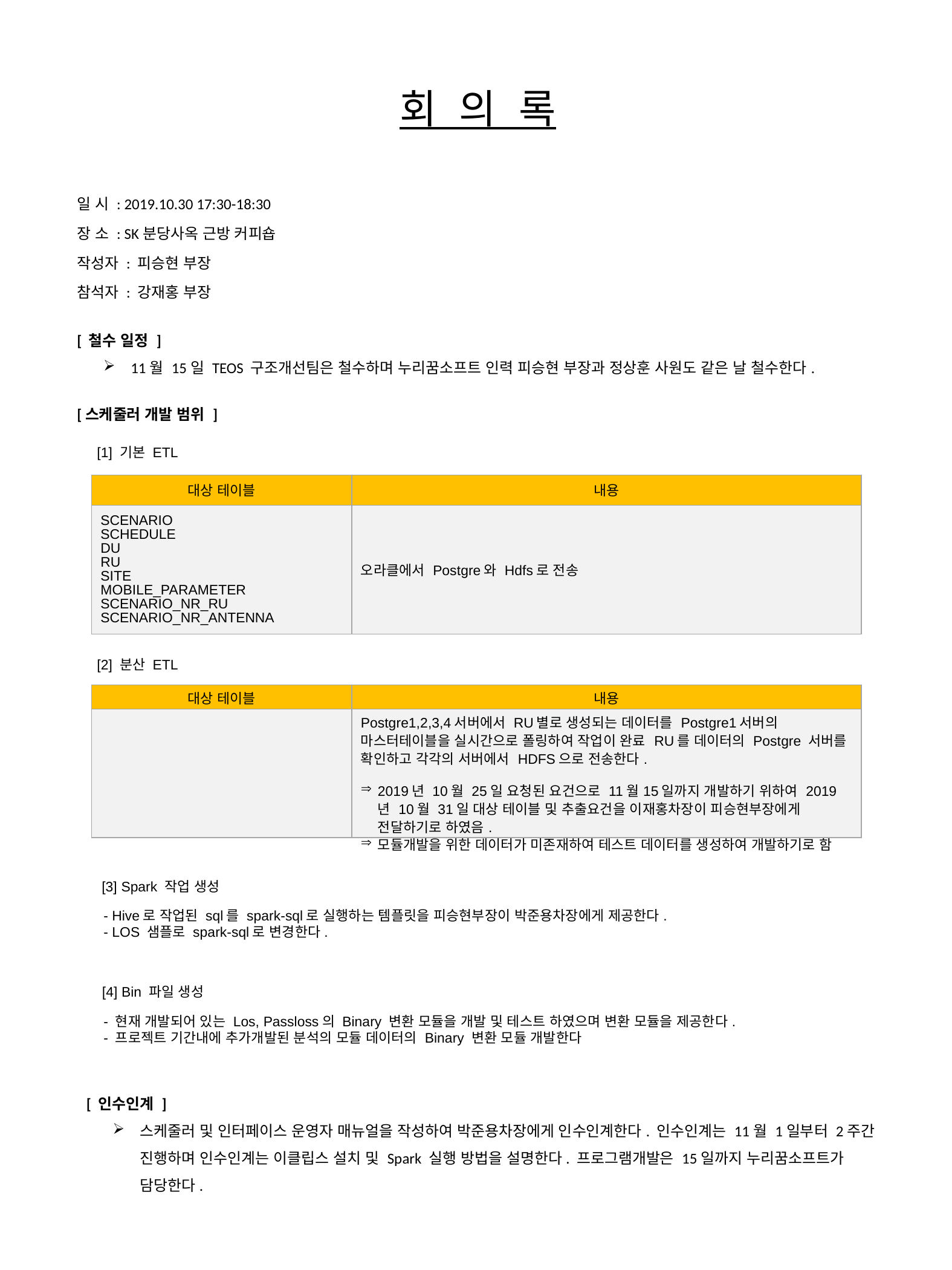

회  의  록
일 시 : 2019.10.30 17:30-18:30
장 소 : SK분당사옥 근방 커피숍
작성자 : 피승현 부장
참석자 : 강재홍 부장
[ 철수 일정 ]
11월 15일 TEOS 구조개선팀은 철수하며 누리꿈소프트 인력 피승현 부장과 정상훈 사원도 같은 날 철수한다.
[스케줄러 개발 범위 ]
[1] 기본 ETL
| 대상 테이블 | 내용 |
| --- | --- |
| SCENARIO SCHEDULE DU RU SITE MOBILE\_PARAMETER SCENARIO\_NR\_RU SCENARIO\_NR\_ANTENNA | 오라클에서 Postgre와 Hdfs로 전송 |
[2] 분산 ETL
| 대상 테이블 | 내용 |
| --- | --- |
|  | Postgre1,2,3,4서버에서 RU별로 생성되는 데이터를 Postgre1서버의 마스터테이블을 실시간으로 폴링하여 작업이 완료 RU를 데이터의 Postgre 서버를 확인하고 각각의 서버에서 HDFS으로 전송한다. 2019년 10월 25일 요청된 요건으로 11월15일까지 개발하기 위하여 2019년 10월 31일 대상 테이블 및 추출요건을 이재홍차장이 피승현부장에게 전달하기로 하였음. 모듈개발을 위한 데이터가 미존재하여 테스트 데이터를 생성하여 개발하기로 함 |
[3] Spark 작업 생성
 - Hive로 작업된 sql를 spark-sql로 실행하는 템플릿을 피승현부장이 박준용차장에게 제공한다.
 - LOS 샘플로 spark-sql로 변경한다.
[4] Bin 파일 생성
 - 현재 개발되어 있는 Los, Passloss의 Binary 변환 모듈을 개발 및 테스트 하였으며 변환 모듈을 제공한다.
 - 프로젝트 기간내에 추가개발된 분석의 모듈 데이터의 Binary 변환 모듈 개발한다
[ 인수인계 ]
스케줄러 및 인터페이스 운영자 매뉴얼을 작성하여 박준용차장에게 인수인계한다. 인수인계는 11월 1일부터 2주간 진행하며 인수인계는 이클립스 설치 및 Spark 실행 방법을 설명한다. 프로그램개발은 15일까지 누리꿈소프트가 담당한다.